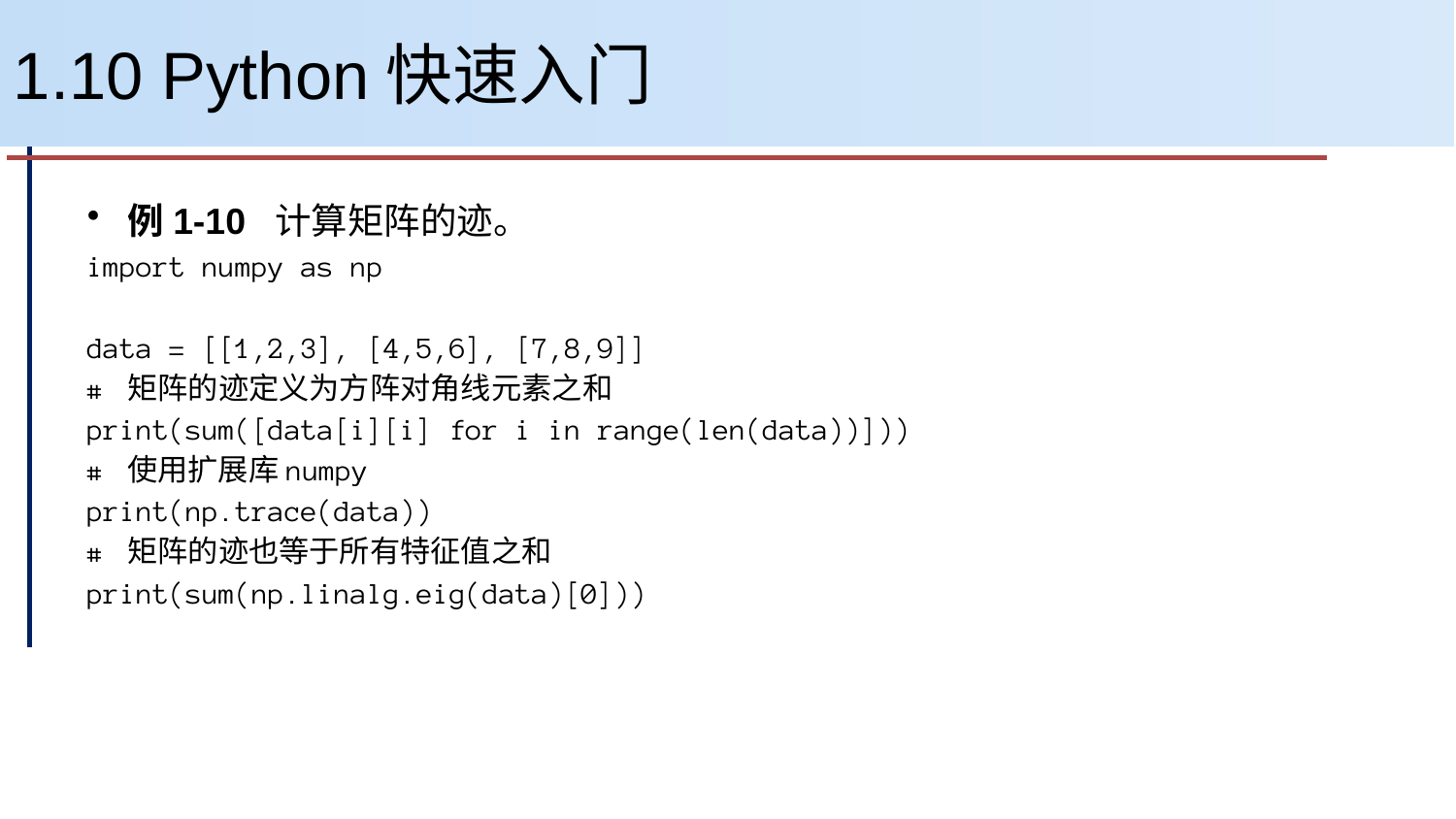

# 1.10 Python快速入门
例1-10  计算矩阵的迹。
import numpy as np

data = [[1,2,3], [4,5,6], [7,8,9]]
# 矩阵的迹定义为方阵对角线元素之和
print(sum([data[i][i] for i in range(len(data))]))
# 使用扩展库numpy
print(np.trace(data))
# 矩阵的迹也等于所有特征值之和
print(sum(np.linalg.eig(data)[0]))